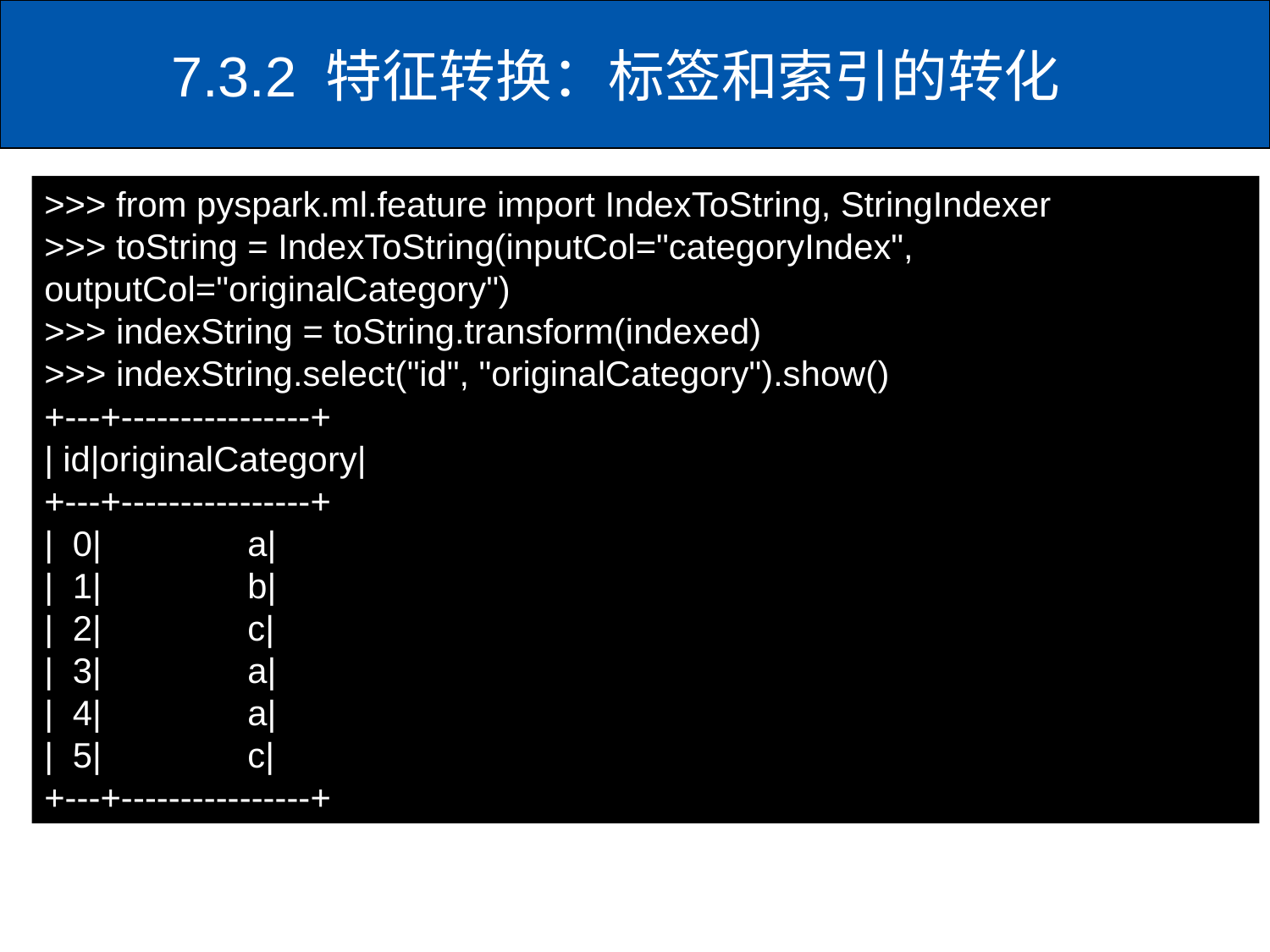

# 7.3.2 特征转换：标签和索引的转化
>>> from pyspark.ml.feature import IndexToString, StringIndexer
>>> toString = IndexToString(inputCol="categoryIndex", outputCol="originalCategory")
>>> indexString = toString.transform(indexed)
>>> indexString.select("id", "originalCategory").show()
+---+----------------+
| id|originalCategory|
+---+----------------+
|  0|               a|
|  1|               b|
|  2|               c|
|  3|               a|
|  4|               a|
|  5|               c|
+---+----------------+